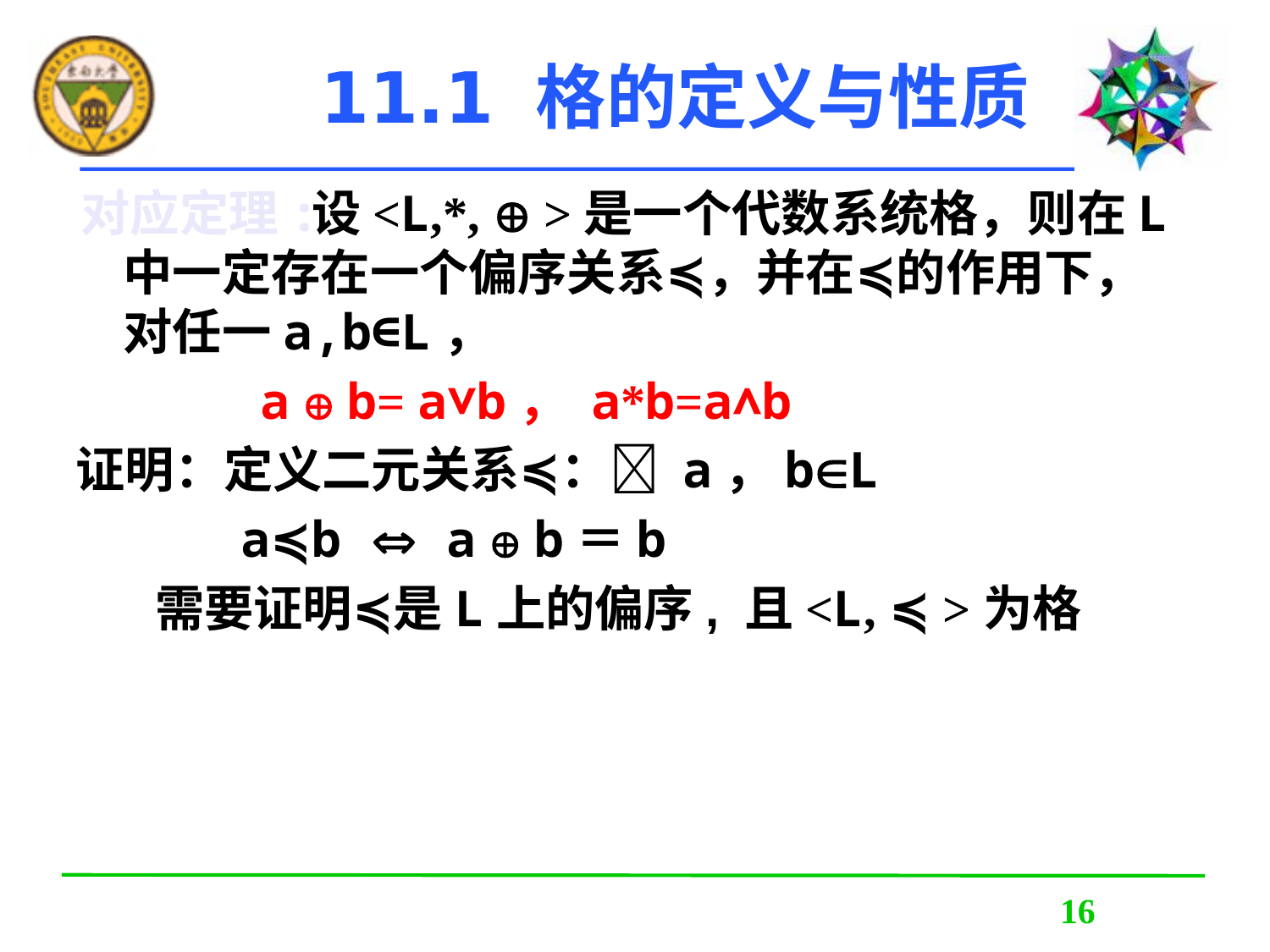

# 11.1 格的定义与性质
                    设<L,*, ⊕ >是一个代数系统格，则在L中一定存在一个偏序关系≼，并在≼的作用下，对任一a,b∈L，
               a ⊕ b= a∨b， a*b=a∧b
证明：定义二元关系≼：∀ a，b∈L
            a≼b ⇔ a ⊕ b＝b
      需要证明≼是L上的偏序, 且<L, ≼ >为格
对应定理: